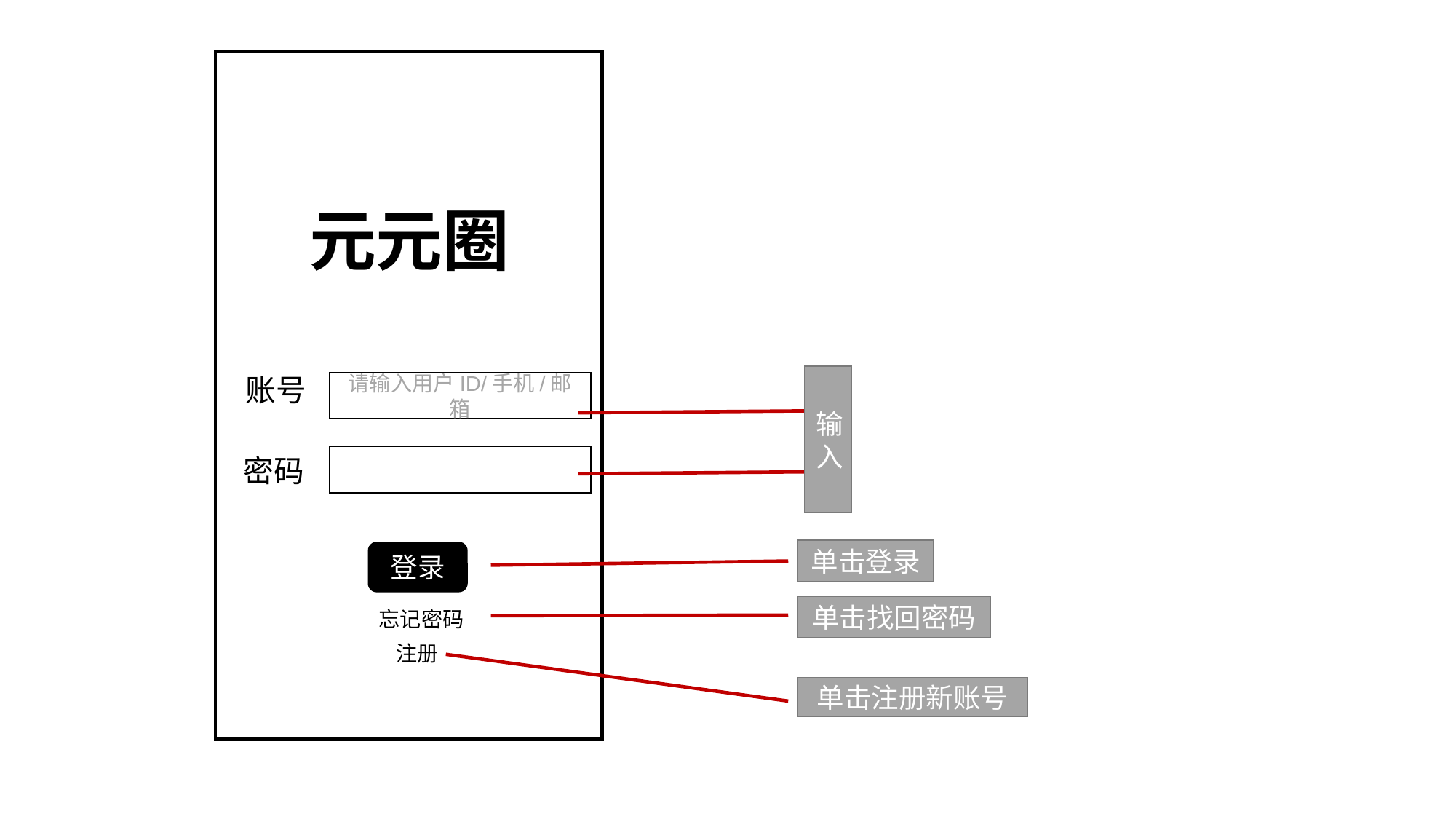

元元圈
账号
请输入用户ID/手机/邮箱
密码

登录
忘记密码
注册
输入
单击登录
单击找回密码
单击注册新账号